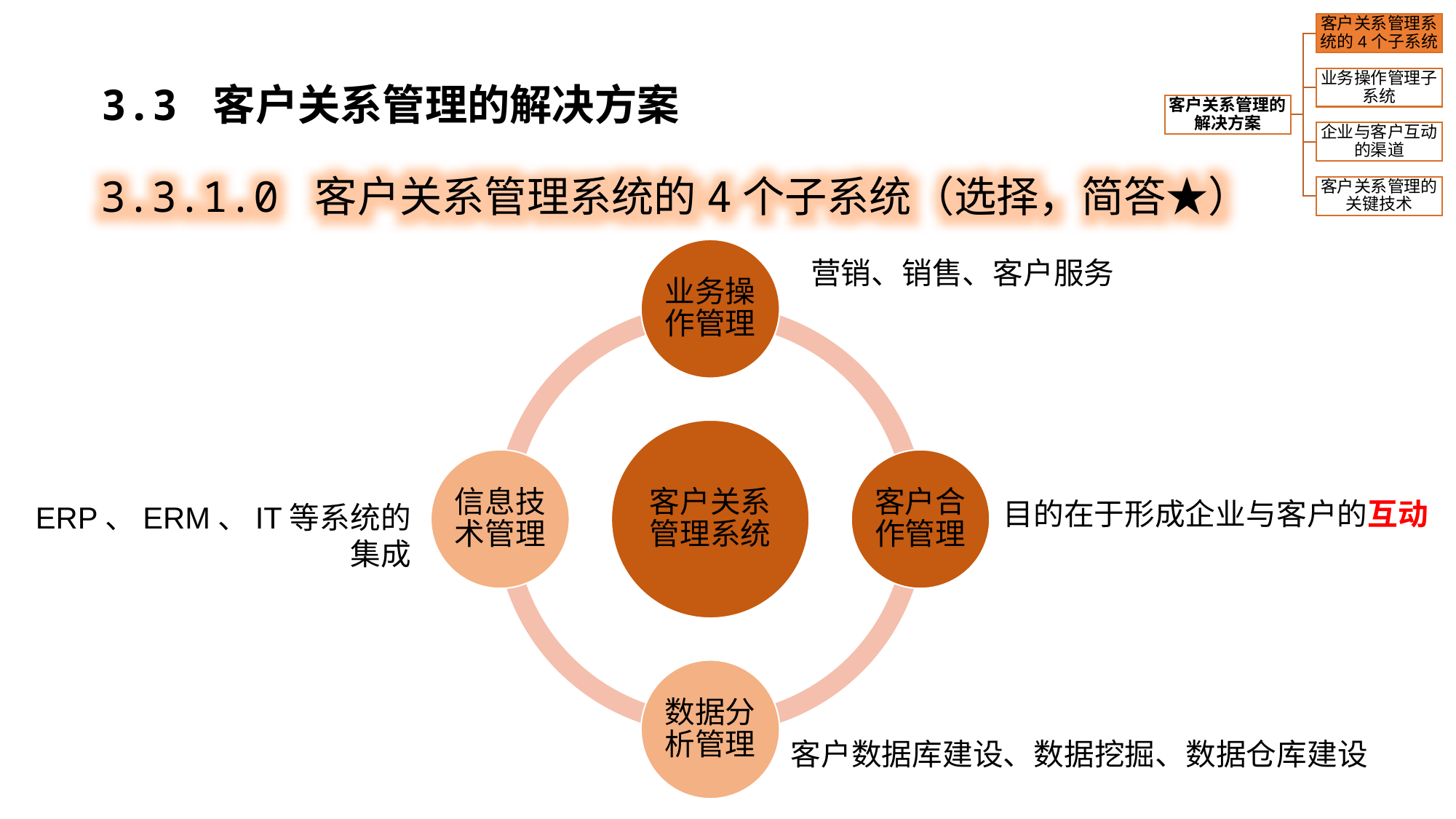

客户关系管理的解决方案
客户关系管理系统的4个子系统
业务操作管理子系统
企业与客户互动的渠道
客户关系管理的关键技术
3.3 客户关系管理的解决方案
3.3.1.0 客户关系管理系统的4个子系统（选择，简答★）
客户关系管理系统
业务操作管理
客户合作管理
数据分析管理
信息技术管理
营销、销售、客户服务
目的在于形成企业与客户的互动
ERP、ERM、IT等系统的集成
客户数据库建设、数据挖掘、数据仓库建设